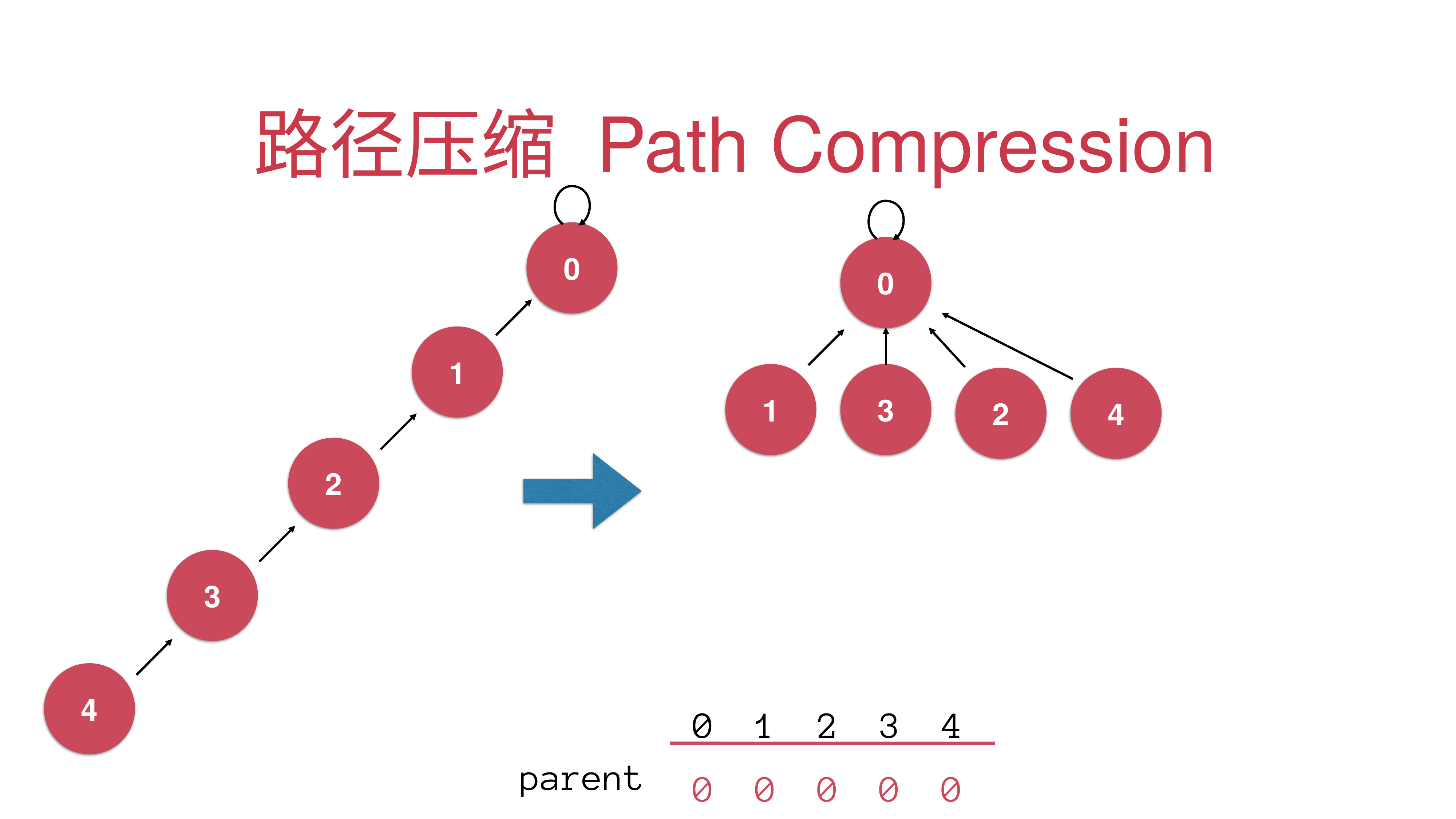

# 路径压缩 Path Compression

0

1

2

3

4

0

1
3
2
4

0  1  2  3  4

parent
0  0  0  0  0